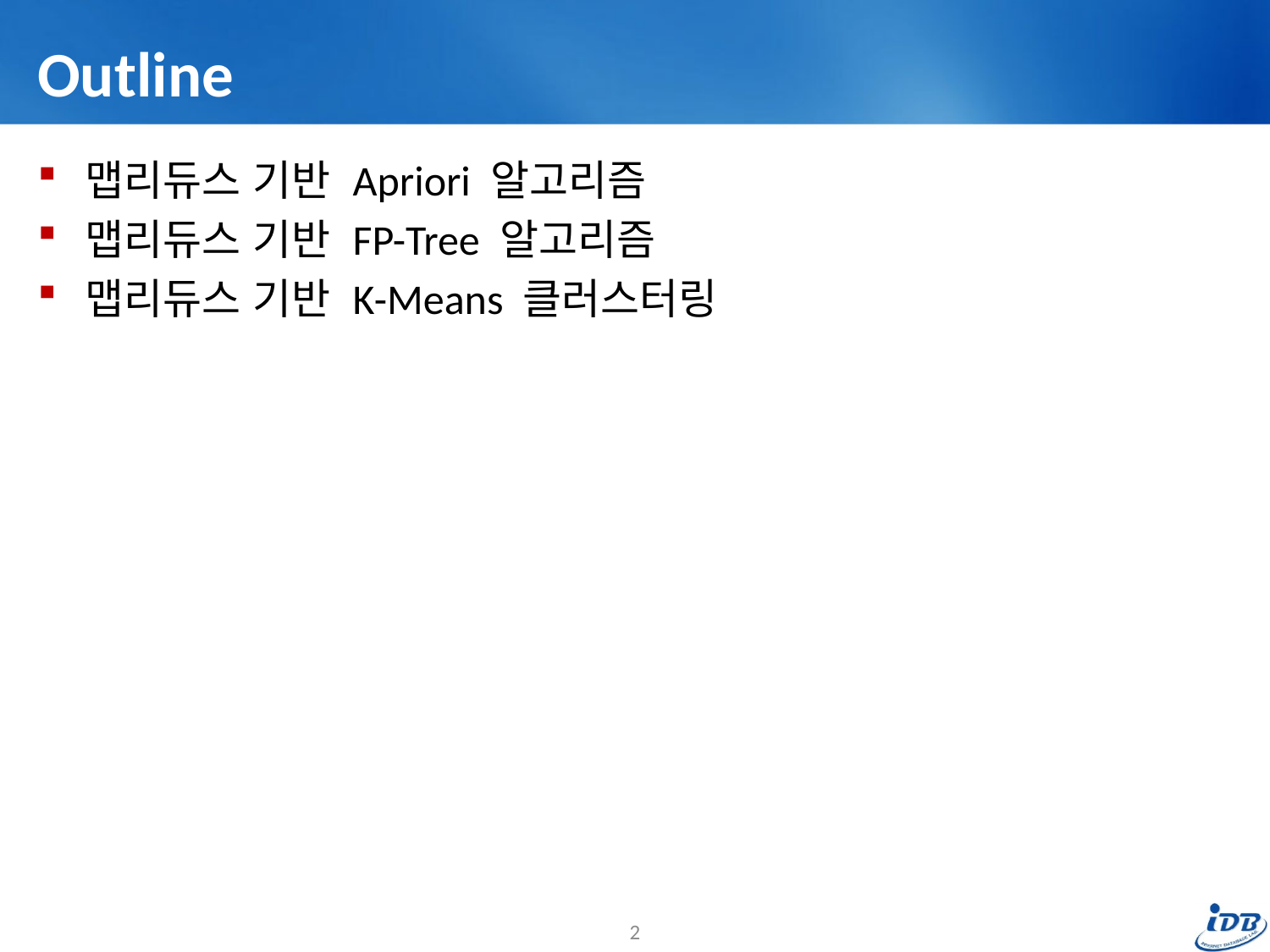

# Outline
맵리듀스 기반 Apriori 알고리즘
맵리듀스 기반 FP-Tree 알고리즘
맵리듀스 기반 K-Means 클러스터링
2